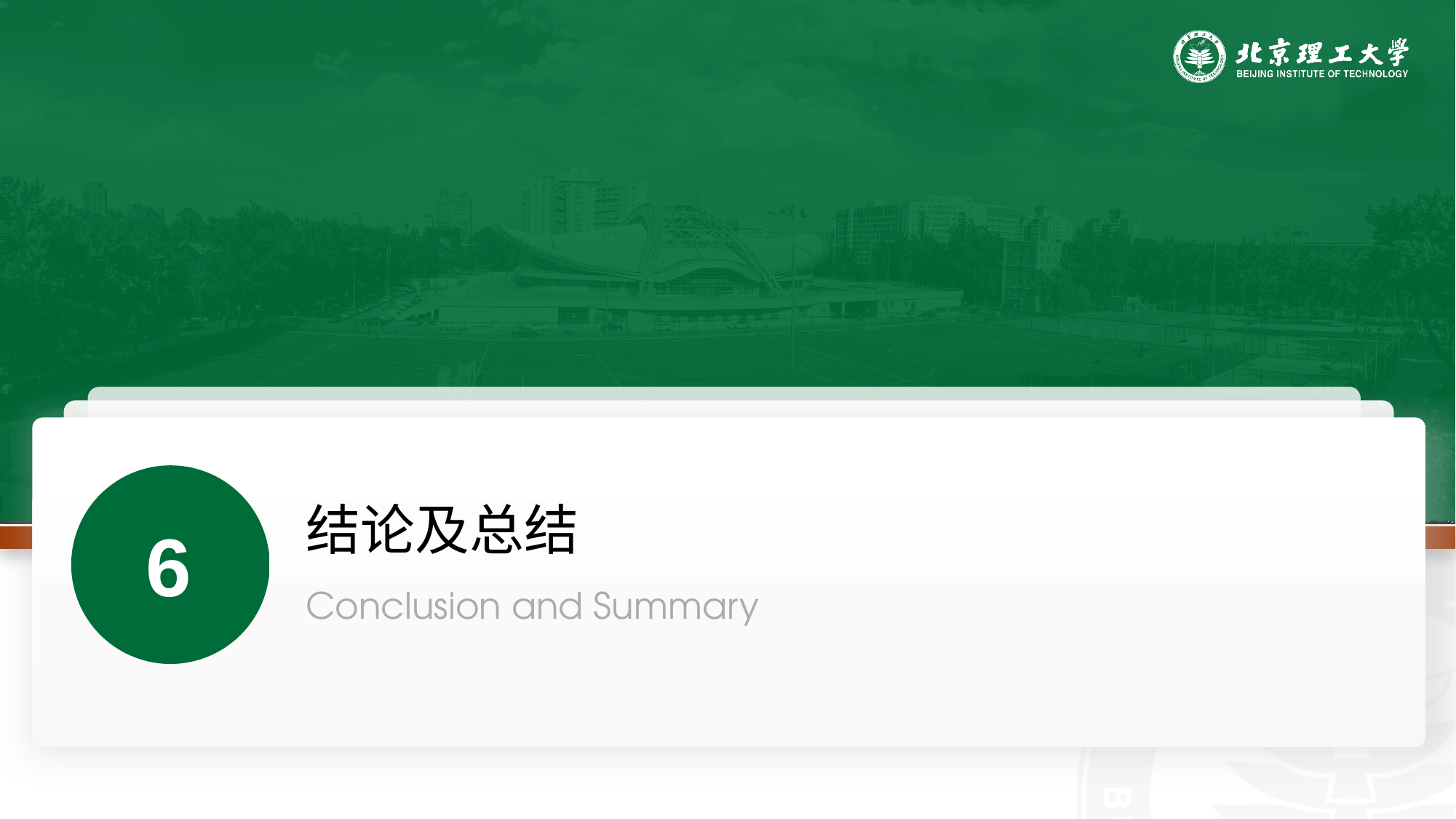

### Chart

| Category |  |
|---|---|

### Chart

| Category |
|---|
结论及总结
6
Conclusion and Summary